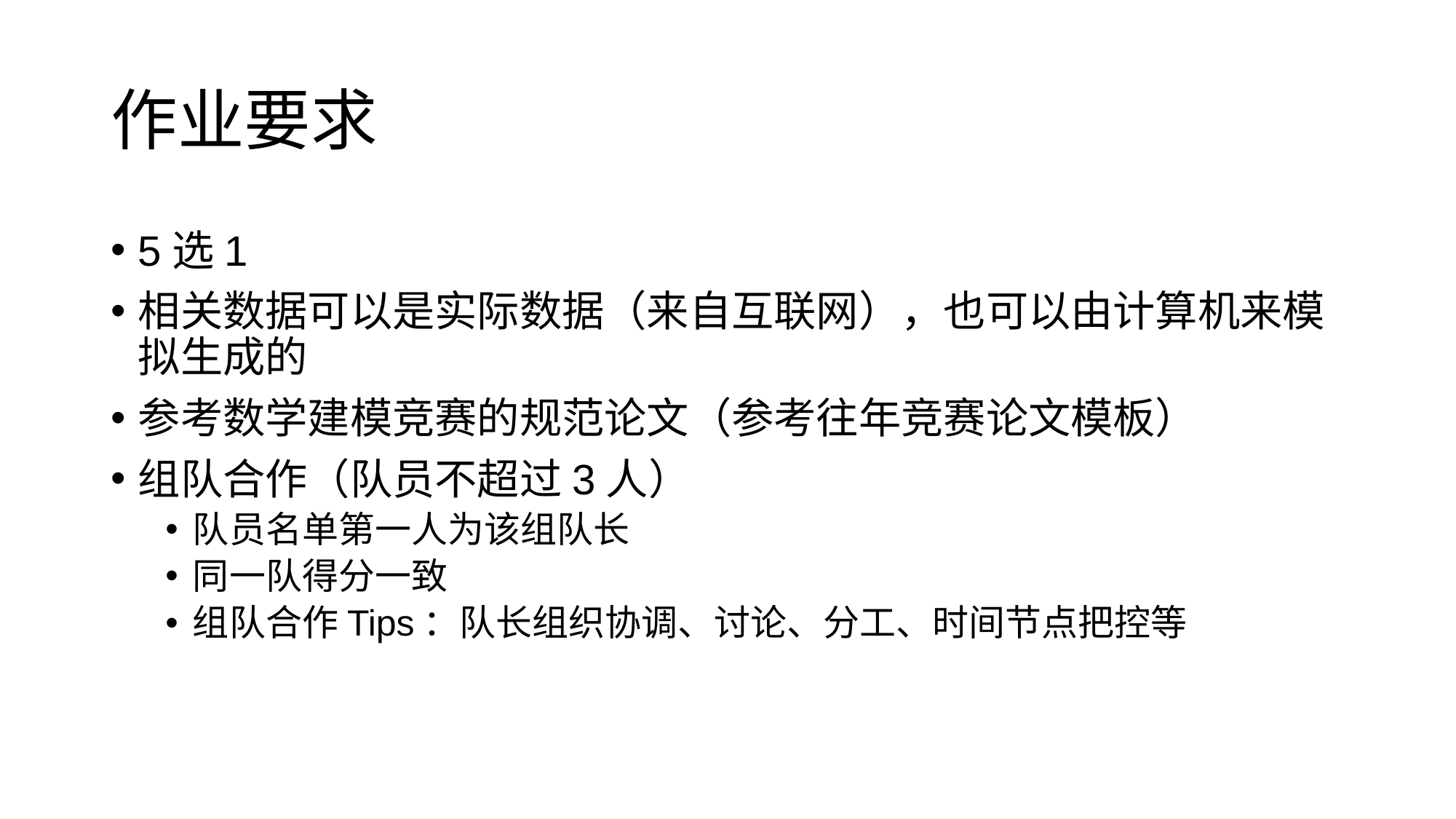

# 作业要求
5选1
相关数据可以是实际数据（来自互联网），也可以由计算机来模拟生成的
参考数学建模竞赛的规范论文（参考往年竞赛论文模板）
组队合作（队员不超过3人）
队员名单第一人为该组队长
同一队得分一致
组队合作Tips：队长组织协调、讨论、分工、时间节点把控等